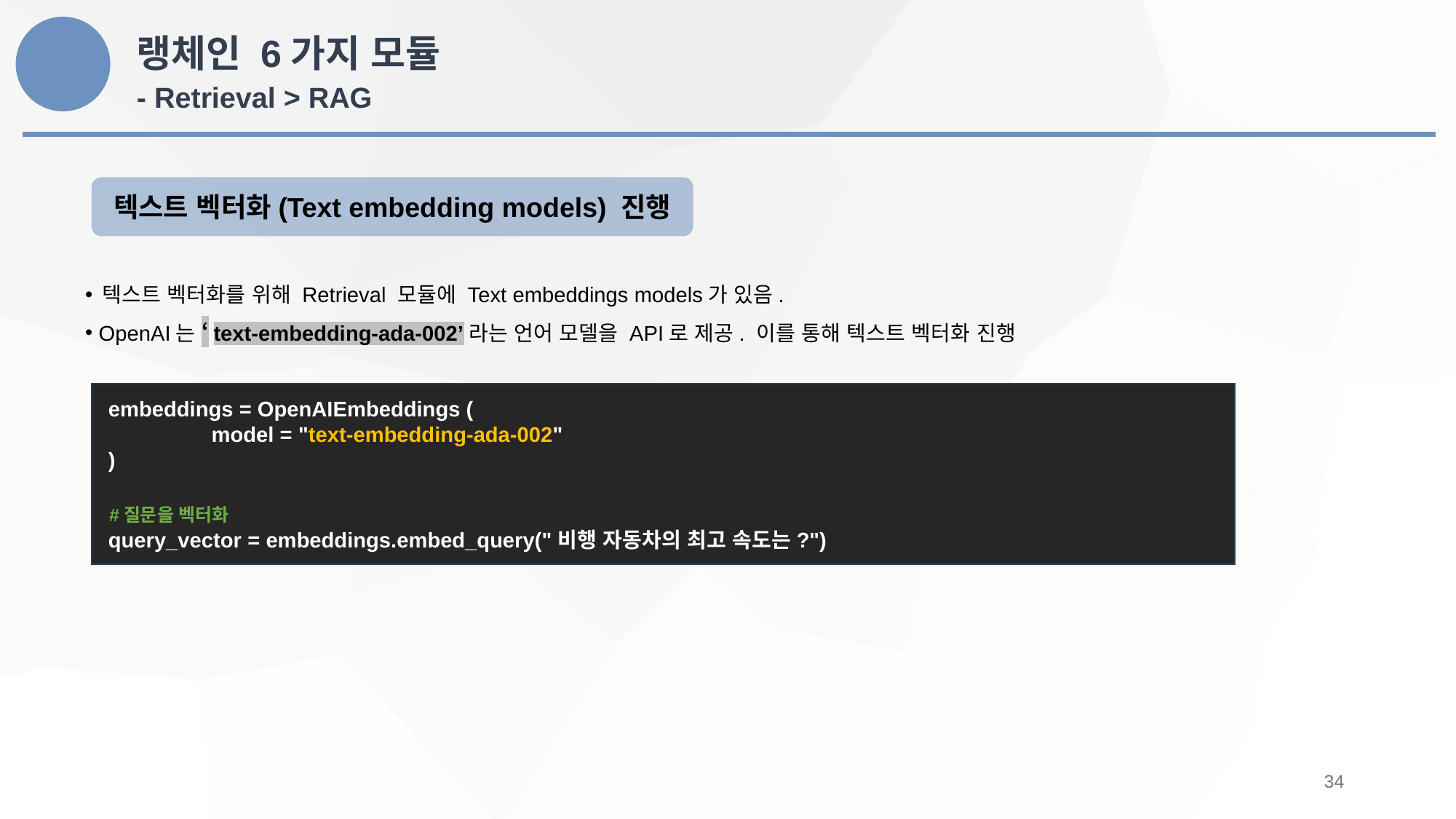

랭체인 6가지 모듈
- Retrieval > RAG
텍스트 벡터화(Text embedding models) 진행
 텍스트 벡터화를 위해 Retrieval 모듈에 Text embeddings models가 있음.
 OpenAI는 ‘text-embedding-ada-002’라는 언어 모델을 API로 제공. 이를 통해 텍스트 벡터화 진행
 embeddings = OpenAIEmbeddings (
	model = "text-embedding-ada-002"
 )

 #질문을 벡터화
 query_vector = embeddings.embed_query("비행 자동차의 최고 속도는?")
34